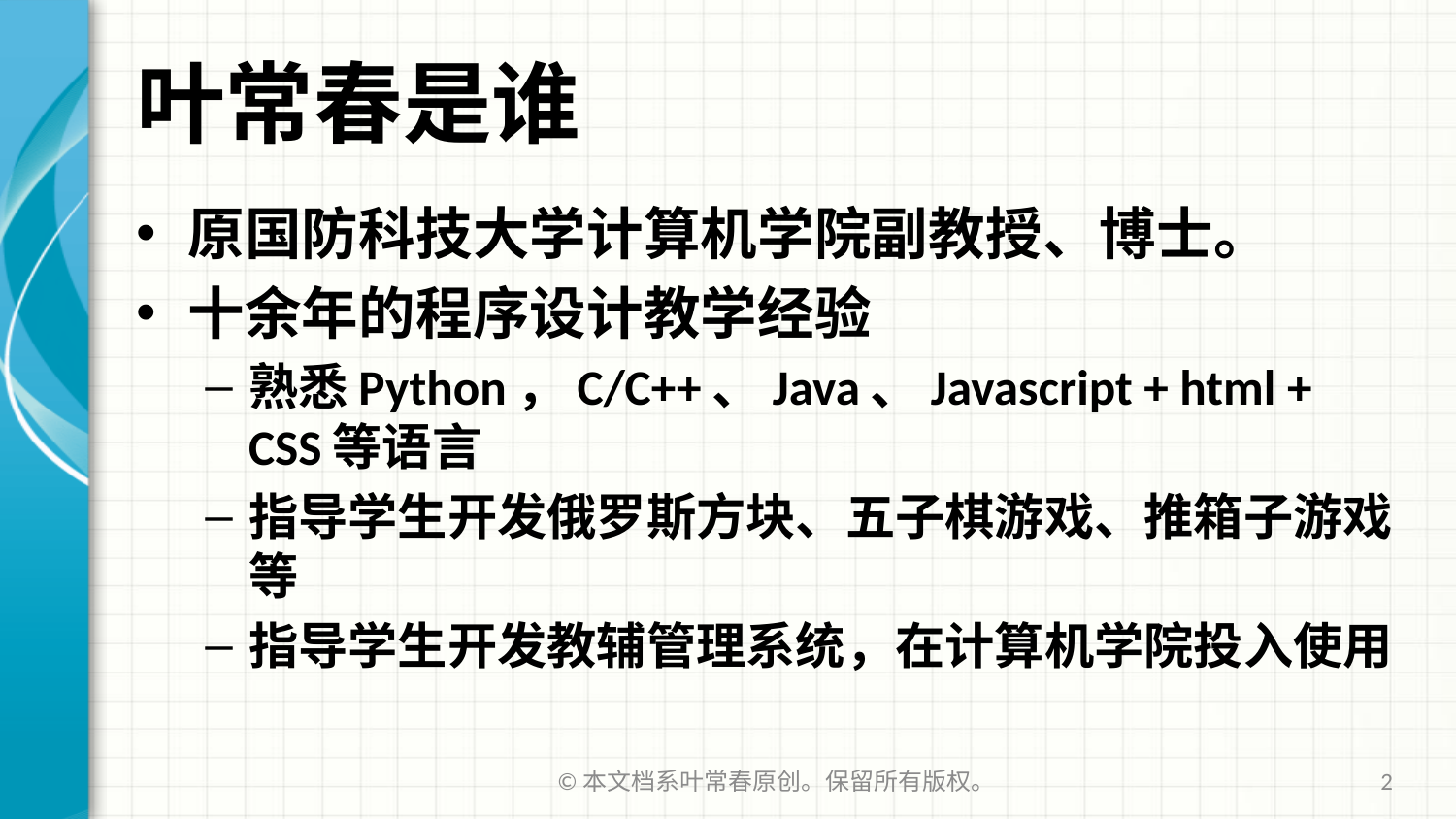

# 叶常春是谁
原国防科技大学计算机学院副教授、博士。
十余年的程序设计教学经验
熟悉Python，C/C++、Java、Javascript + html + CSS等语言
指导学生开发俄罗斯方块、五子棋游戏、推箱子游戏等
指导学生开发教辅管理系统，在计算机学院投入使用

©本文档系叶常春原创。保留所有版权。
2